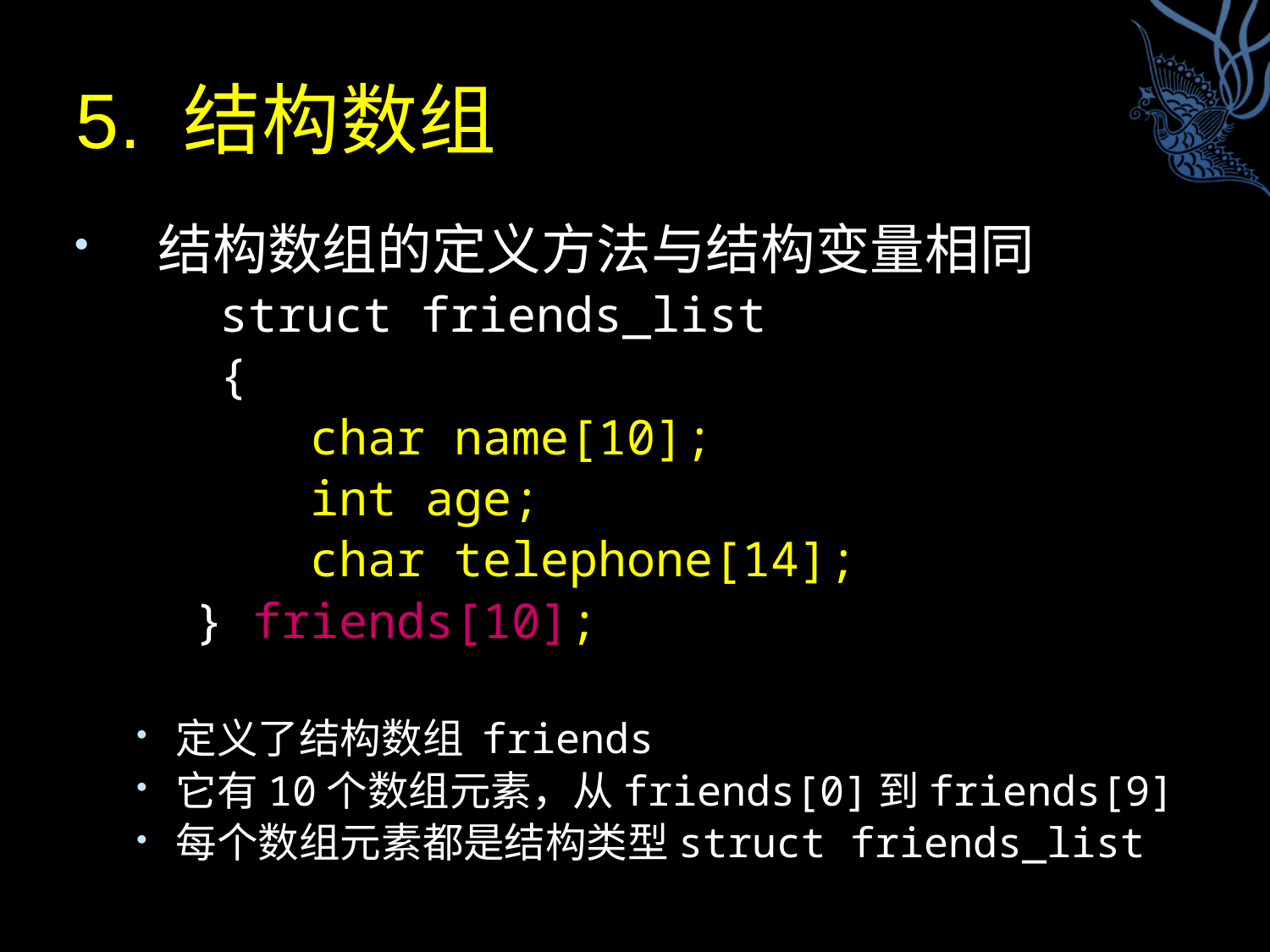

# 5. 结构数组
结构数组的定义方法与结构变量相同
     struct friends_list
     {
      char name[10];
      int age;
      char telephone[14];
  } friends[10];

定义了结构数组 friends
它有10个数组元素，从friends[0]到friends[9]
每个数组元素都是结构类型struct friends_list